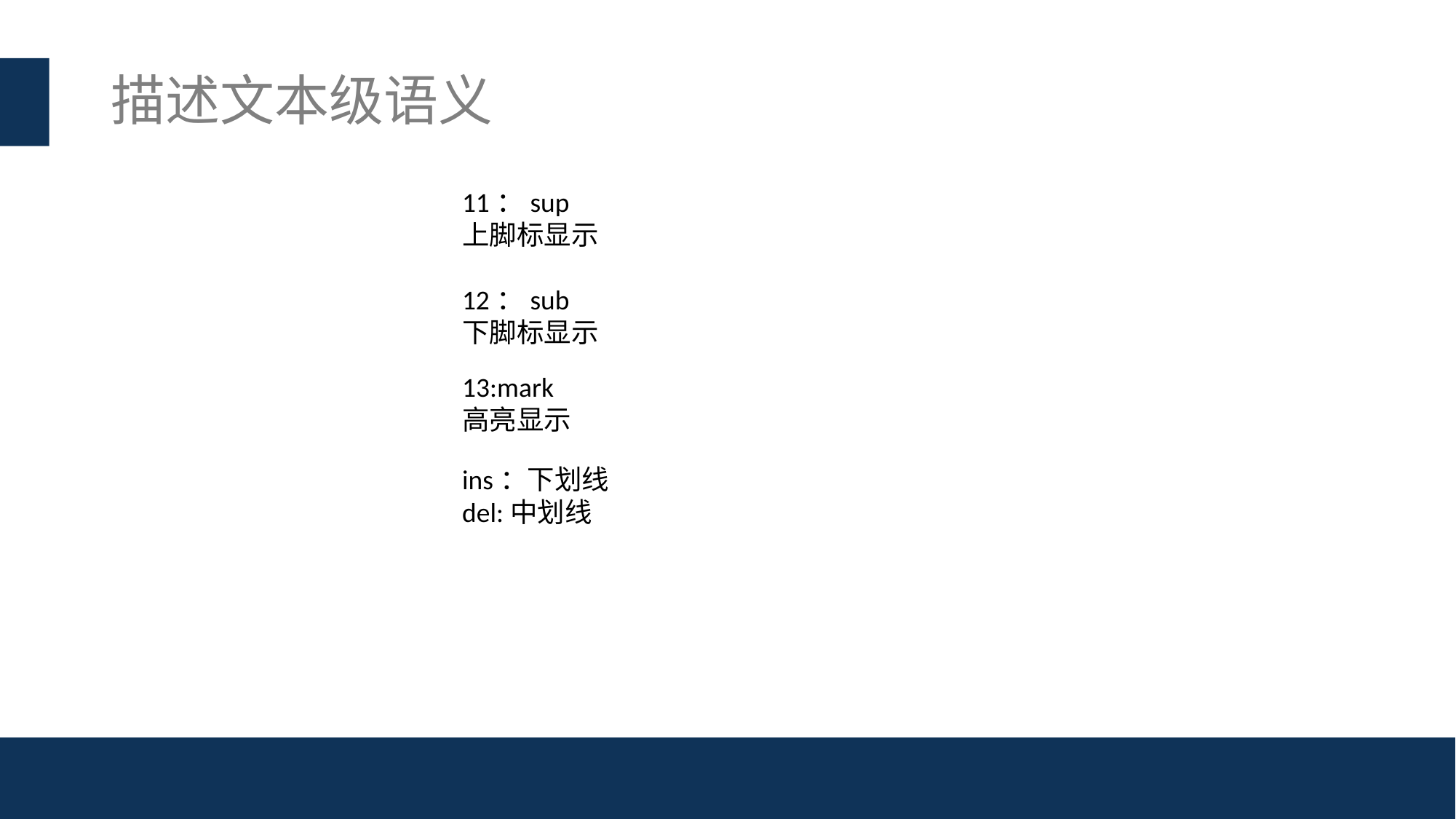

# 描述文本级语义

11：sup
上脚标显示
12：sub
下脚标显示
13:mark
高亮显示
ins：下划线
del:中划线